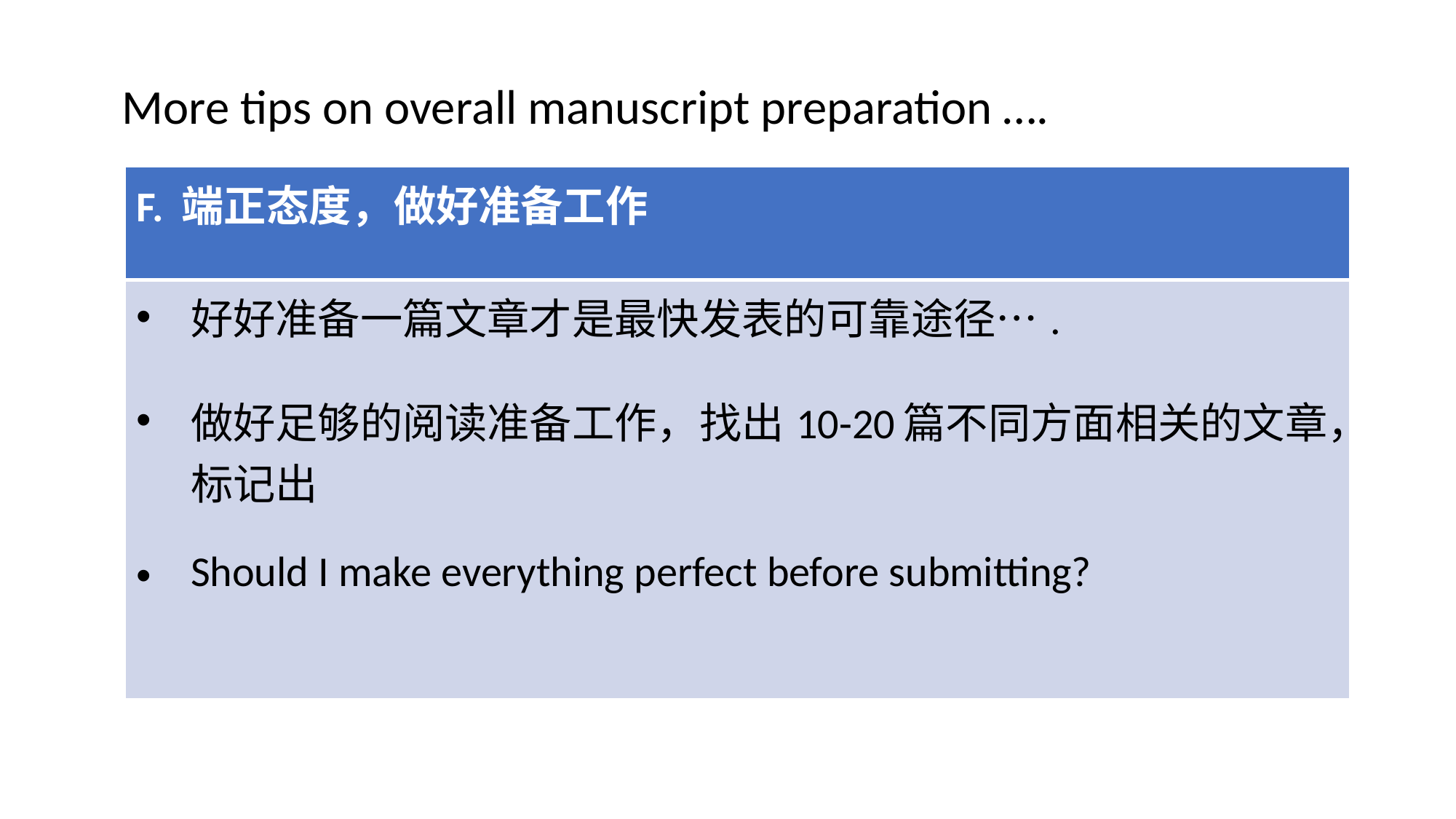

More tips on overall manuscript preparation ….
| F. 端正态度，做好准备工作 |
| --- |
| 好好准备一篇文章才是最快发表的可靠途径…. 做好足够的阅读准备工作，找出10-20篇不同方面相关的文章，标记出 Should I make everything perfect before submitting? |